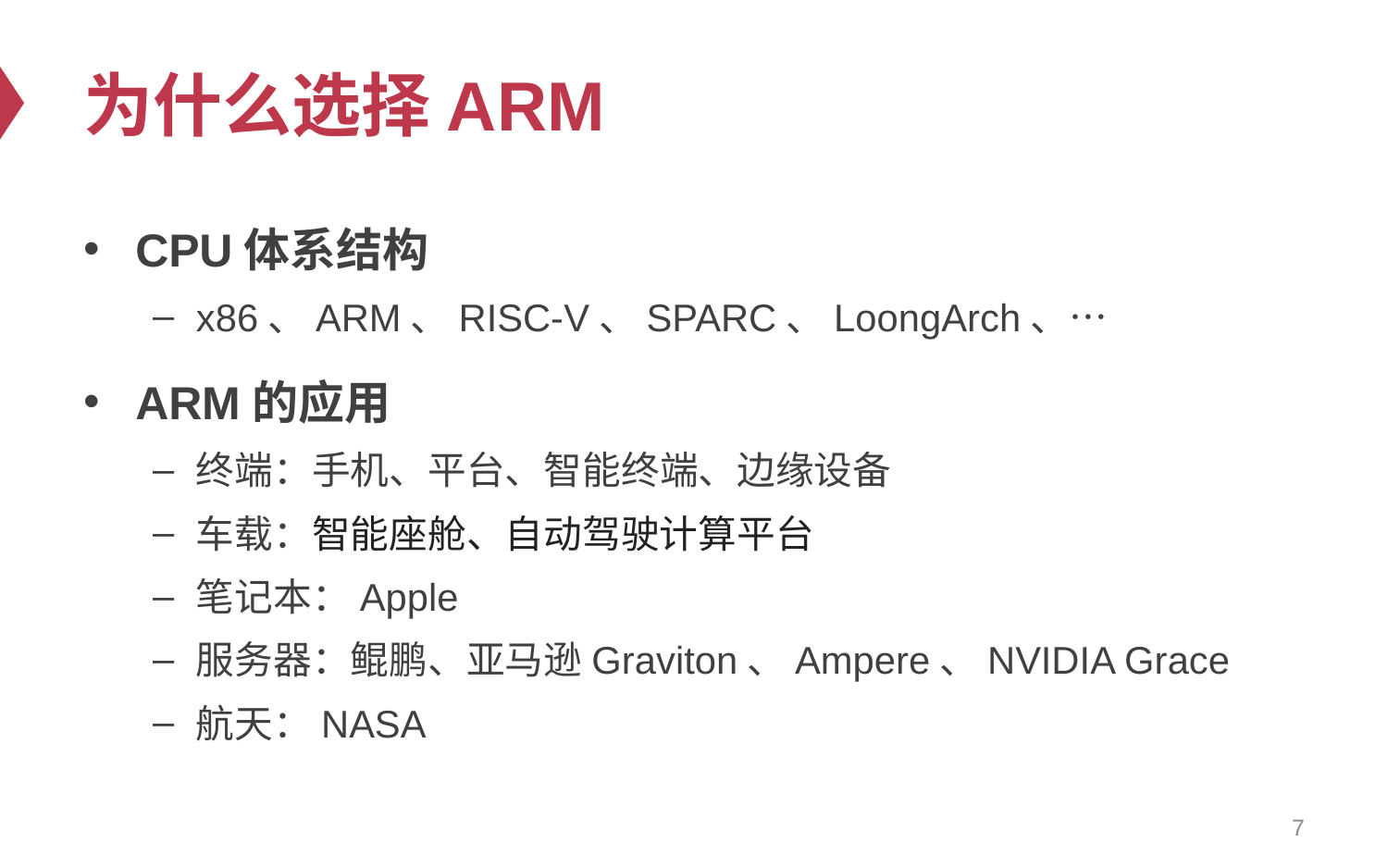

# 为什么选择ARM
CPU体系结构
x86、ARM、RISC-V、SPARC、LoongArch、…
ARM的应用
终端：手机、平台、智能终端、边缘设备
车载：智能座舱、自动驾驶计算平台
笔记本：Apple
服务器：鲲鹏、亚马逊Graviton、Ampere、NVIDIA Grace
航天：NASA

7